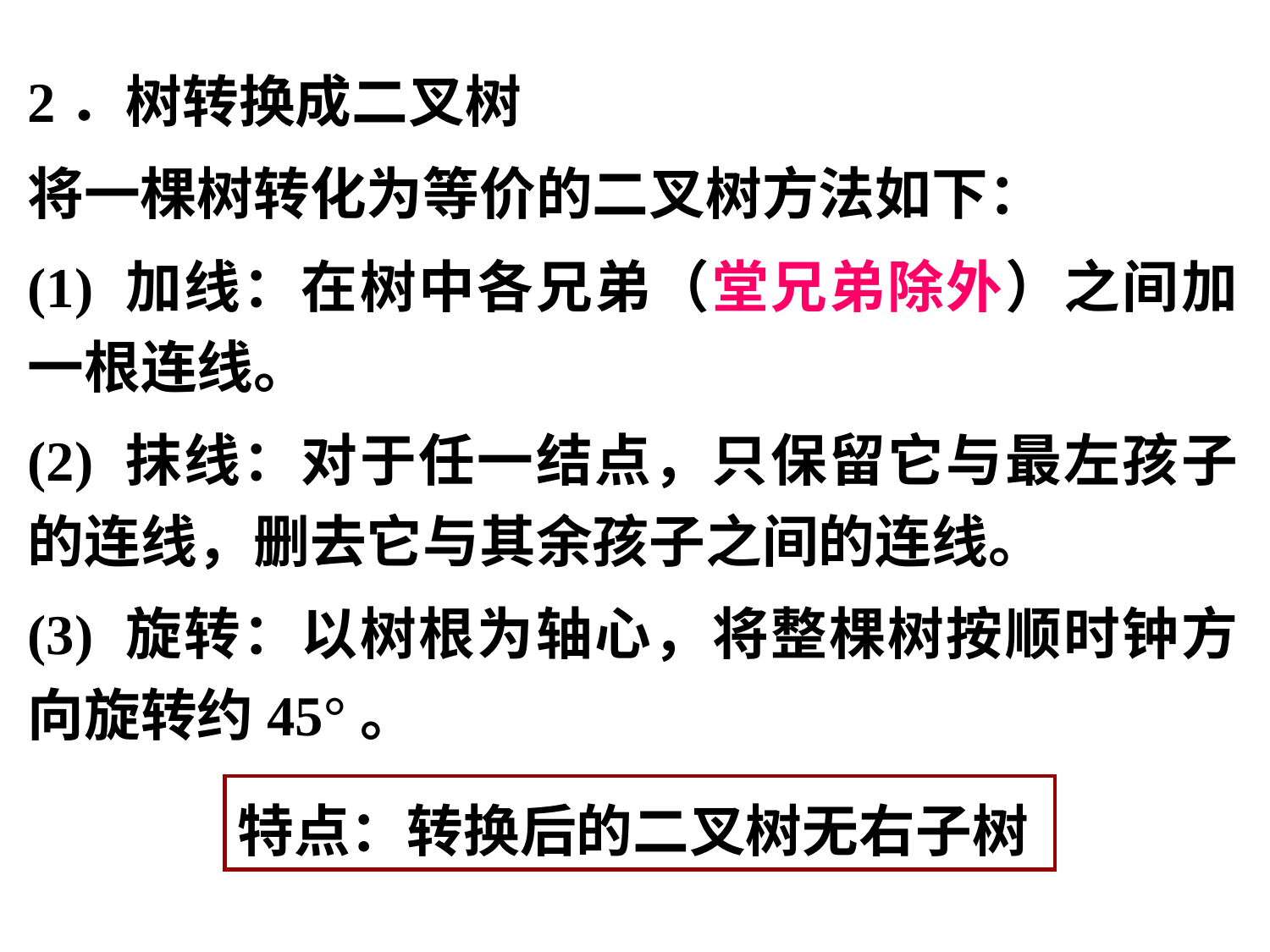

2．树转换成二叉树
将一棵树转化为等价的二叉树方法如下：
(1) 加线：在树中各兄弟（堂兄弟除外）之间加一根连线。
(2) 抹线：对于任一结点，只保留它与最左孩子的连线，删去它与其余孩子之间的连线。
(3) 旋转：以树根为轴心，将整棵树按顺时钟方向旋转约45°。
特点：转换后的二叉树无右子树